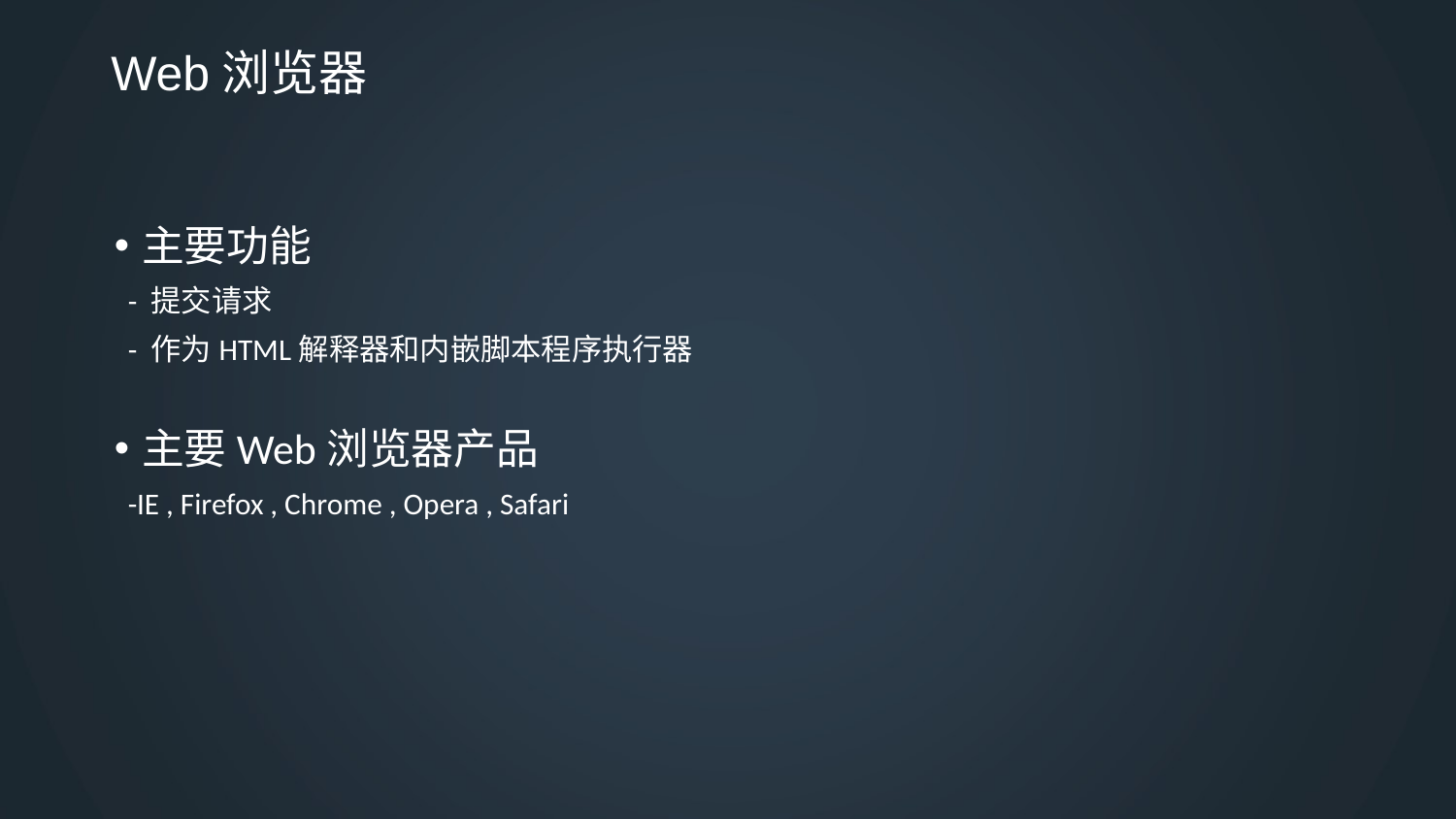

# Web浏览器
主要功能
  - 提交请求
  - 作为HTML解释器和内嵌脚本程序执行器

主要Web浏览器产品
  -IE , Firefox , Chrome , Opera , Safari